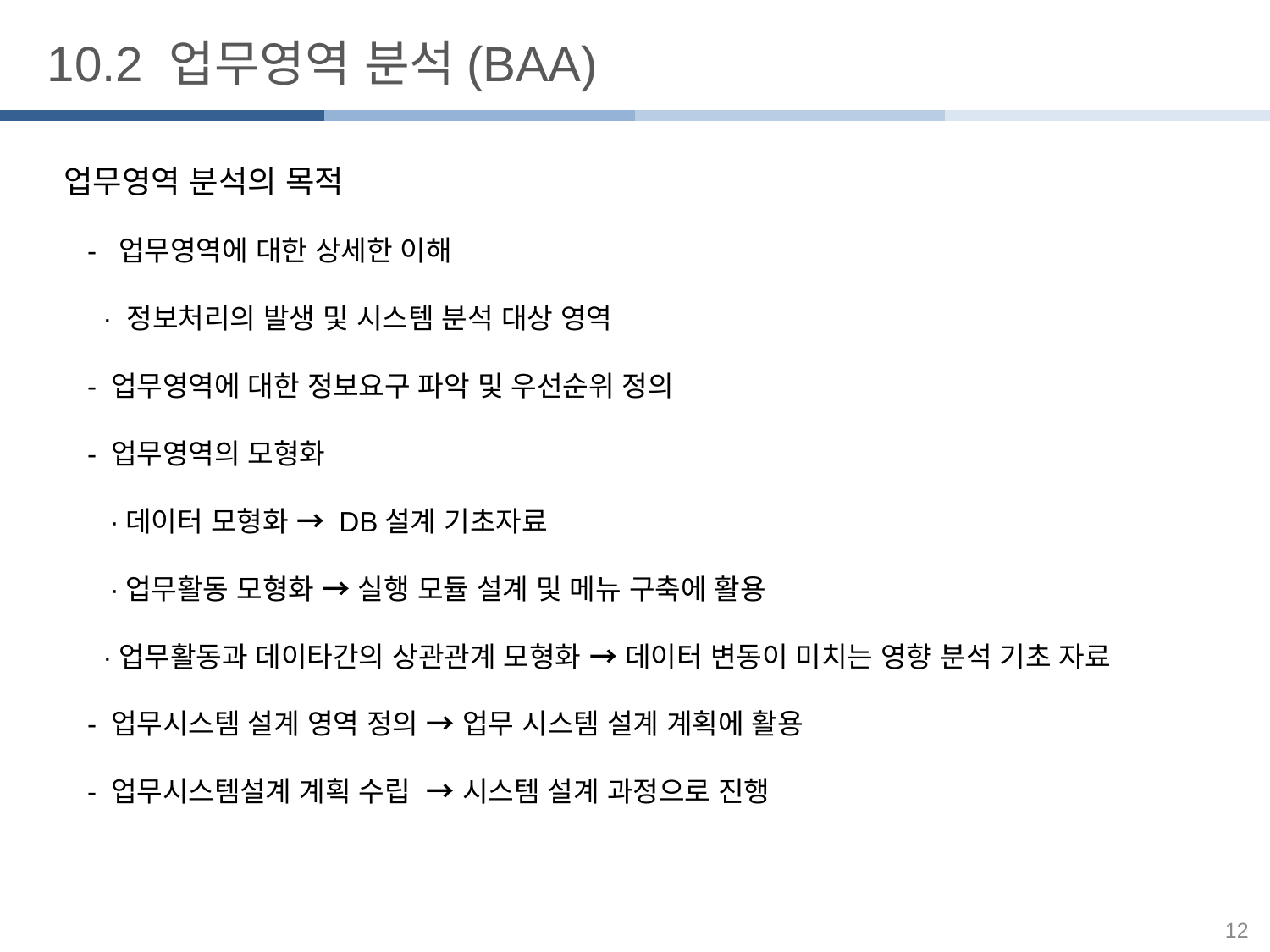

10.2 업무영역 분석(BAA)
업무영역 분석의 목적
   -  업무영역에 대한 상세한 이해
     · 정보처리의 발생 및 시스템 분석 대상 영역
   - 업무영역에 대한 정보요구 파악 및 우선순위 정의
   - 업무영역의 모형화
     ·데이터 모형화 → DB설계 기초자료
     ·업무활동 모형화 → 실행 모듈 설계 및 메뉴 구축에 활용
     ·업무활동과 데이타간의 상관관계 모형화 → 데이터 변동이 미치는 영향 분석 기초 자료
   - 업무시스템 설계 영역 정의 → 업무 시스템 설계 계획에 활용
   - 업무시스템설계 계획 수립  → 시스템 설계 과정으로 진행

12